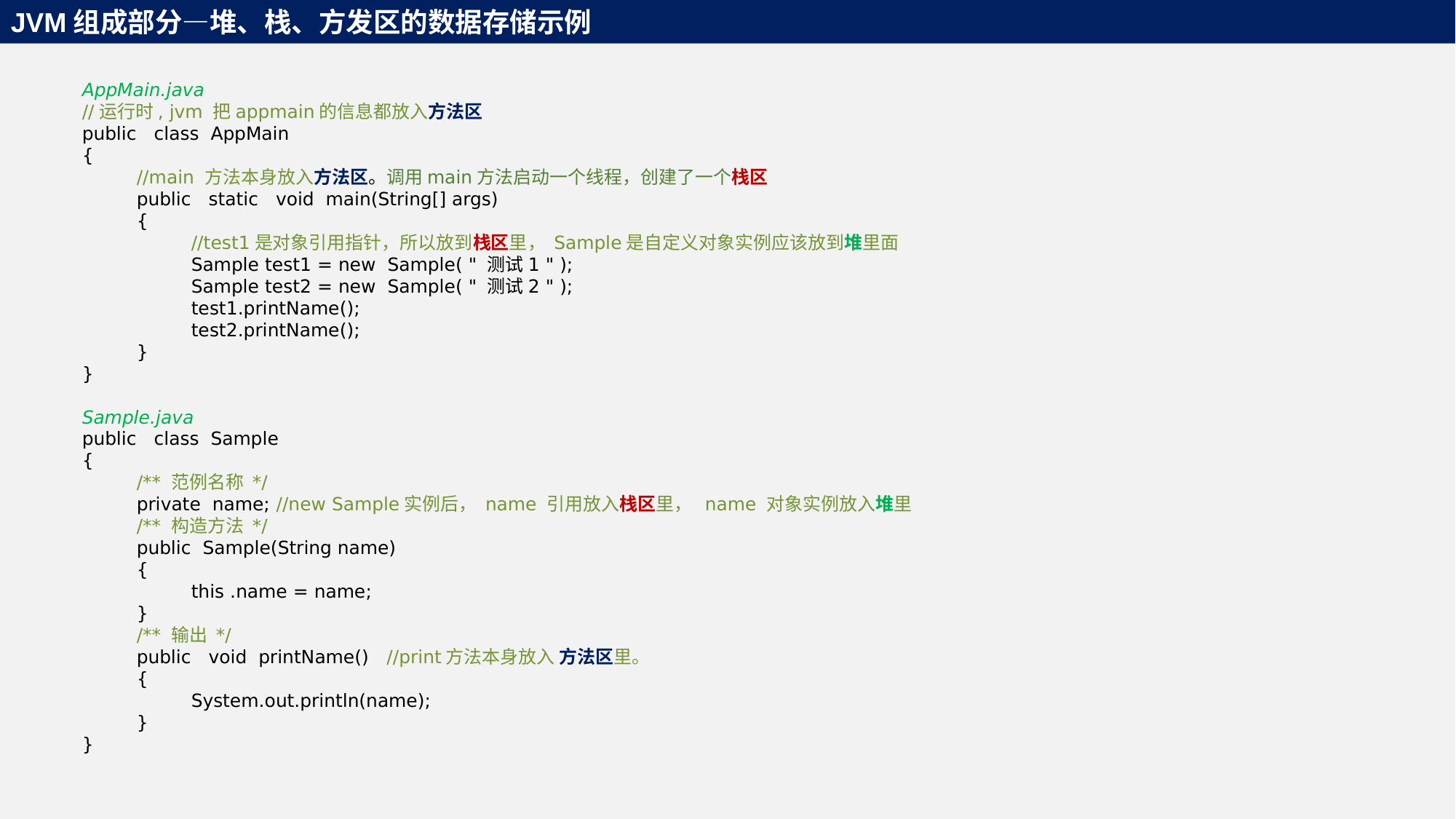

JVM组成部分—堆、栈、方发区的数据存储示例
AppMain.java
//运行时, jvm 把appmain的信息都放入方法区
public   class  AppMain
{
//main 方法本身放入方法区。调用main方法启动一个线程，创建了一个栈区
public   static   void  main(String[] args)
{
//test1是对象引用指针，所以放到栈区里， Sample是自定义对象实例应该放到堆里面
Sample test1 = new  Sample( " 测试1 " );
Sample test2 = new  Sample( " 测试2 " );
test1.printName();
test2.printName();
}
}

Sample.java
public   class  Sample
{
/** 范例名称 */
private  name; //new Sample实例后， name 引用放入栈区里，  name 对象实例放入堆里
/** 构造方法 */
public  Sample(String name)
{
this .name = name;
}
/** 输出 */
public   void  printName()   //print方法本身放入 方法区里。
{
System.out.println(name);
}
}